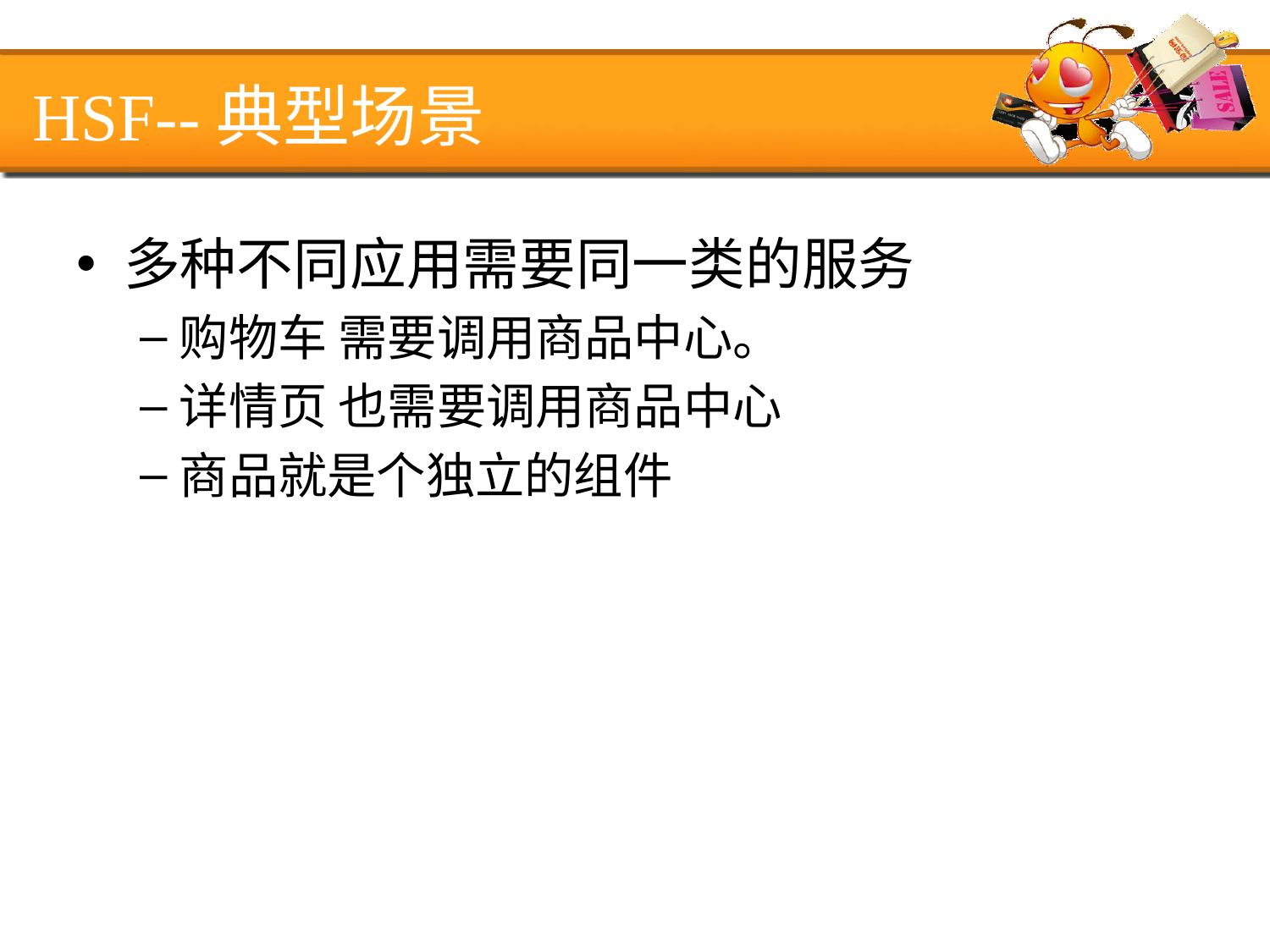

# HSF--典型场景
多种不同应用需要同一类的服务
购物车 需要调用商品中心。
详情页 也需要调用商品中心
商品就是个独立的组件